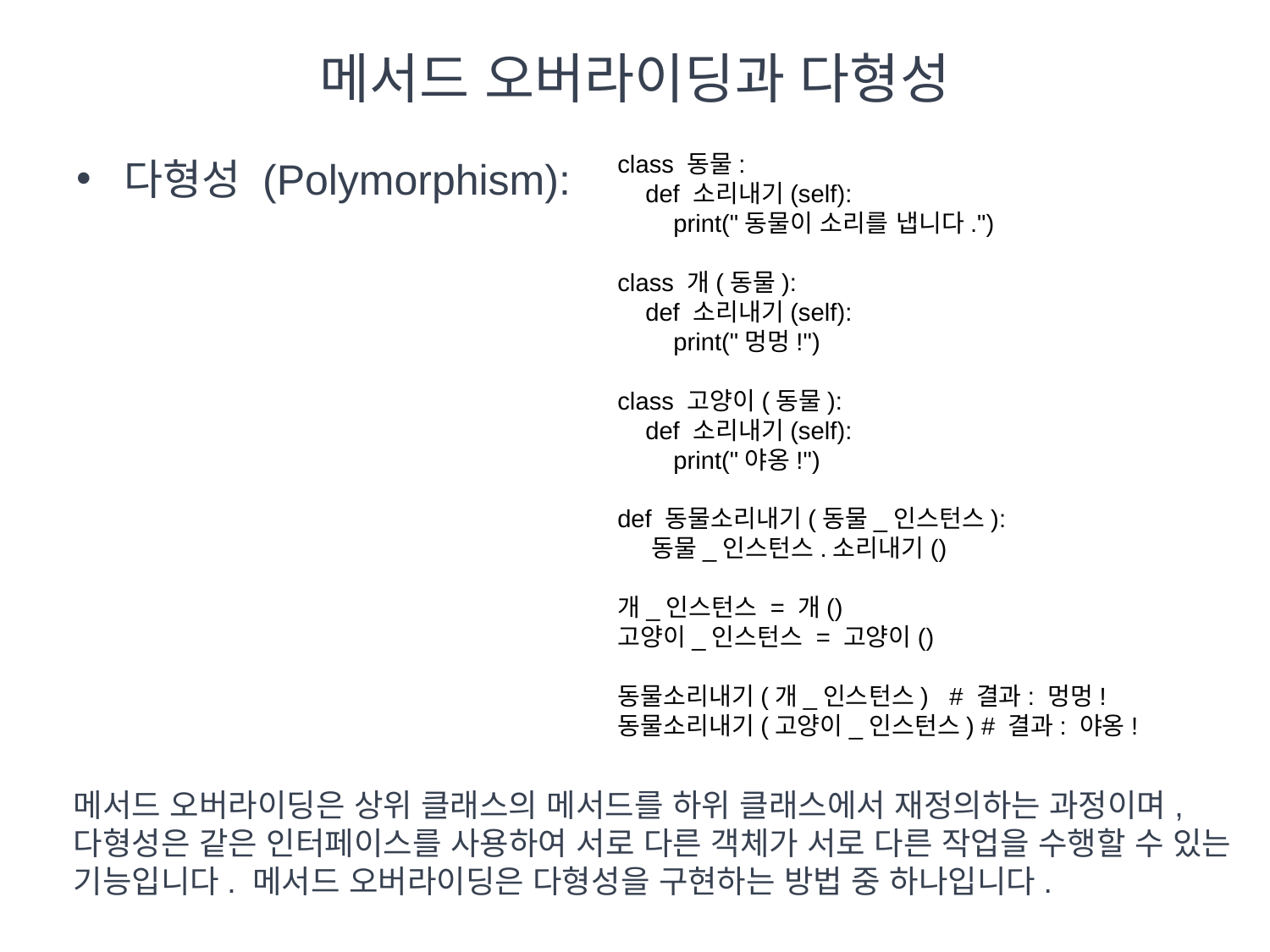

# 메서드 오버라이딩과 다형성
class 동물:
    def 소리내기(self):
        print("동물이 소리를 냅니다.")

class 개(동물):
    def 소리내기(self):
        print("멍멍!")

class 고양이(동물):
    def 소리내기(self):
        print("야옹!")

def 동물소리내기(동물_인스턴스):
    동물_인스턴스.소리내기()

개_인스턴스 = 개()
고양이_인스턴스 = 고양이()

동물소리내기(개_인스턴스)   # 결과: 멍멍!
동물소리내기(고양이_인스턴스) # 결과: 야옹!
다형성 (Polymorphism):
메서드 오버라이딩은 상위 클래스의 메서드를 하위 클래스에서 재정의하는 과정이며, 다형성은 같은 인터페이스를 사용하여 서로 다른 객체가 서로 다른 작업을 수행할 수 있는 기능입니다. 메서드 오버라이딩은 다형성을 구현하는 방법 중 하나입니다.